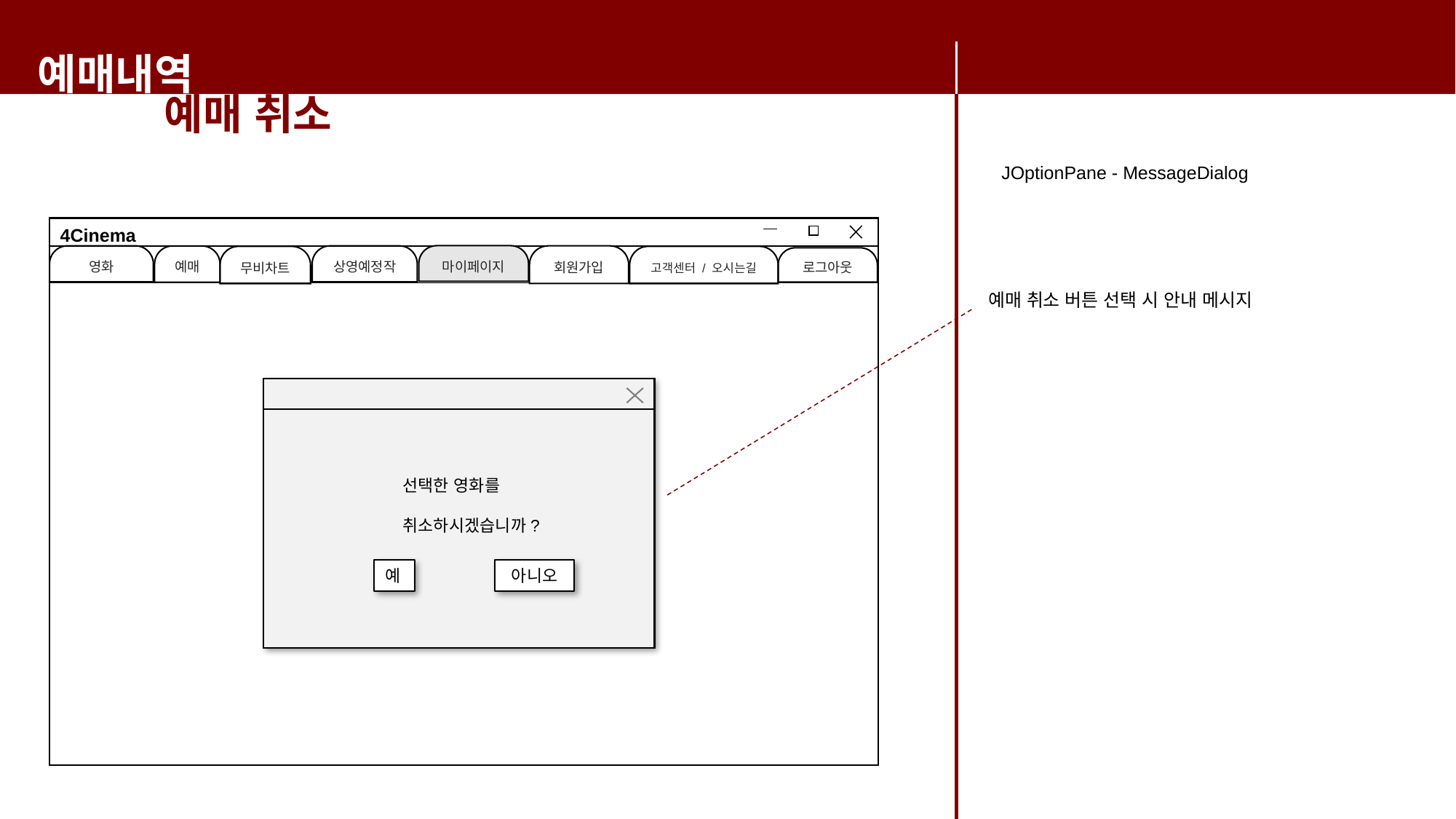

예매내역
예매 취소
JOptionPane - MessageDialog
4Cinema

마이페이지
영화
상영예정작
회원가입
예매
무비차트
고객센터 / 오시는길
로그아웃
예매 취소 버튼 선택 시 안내 메시지

선택한 영화를
취소하시겠습니까?
예
아니오